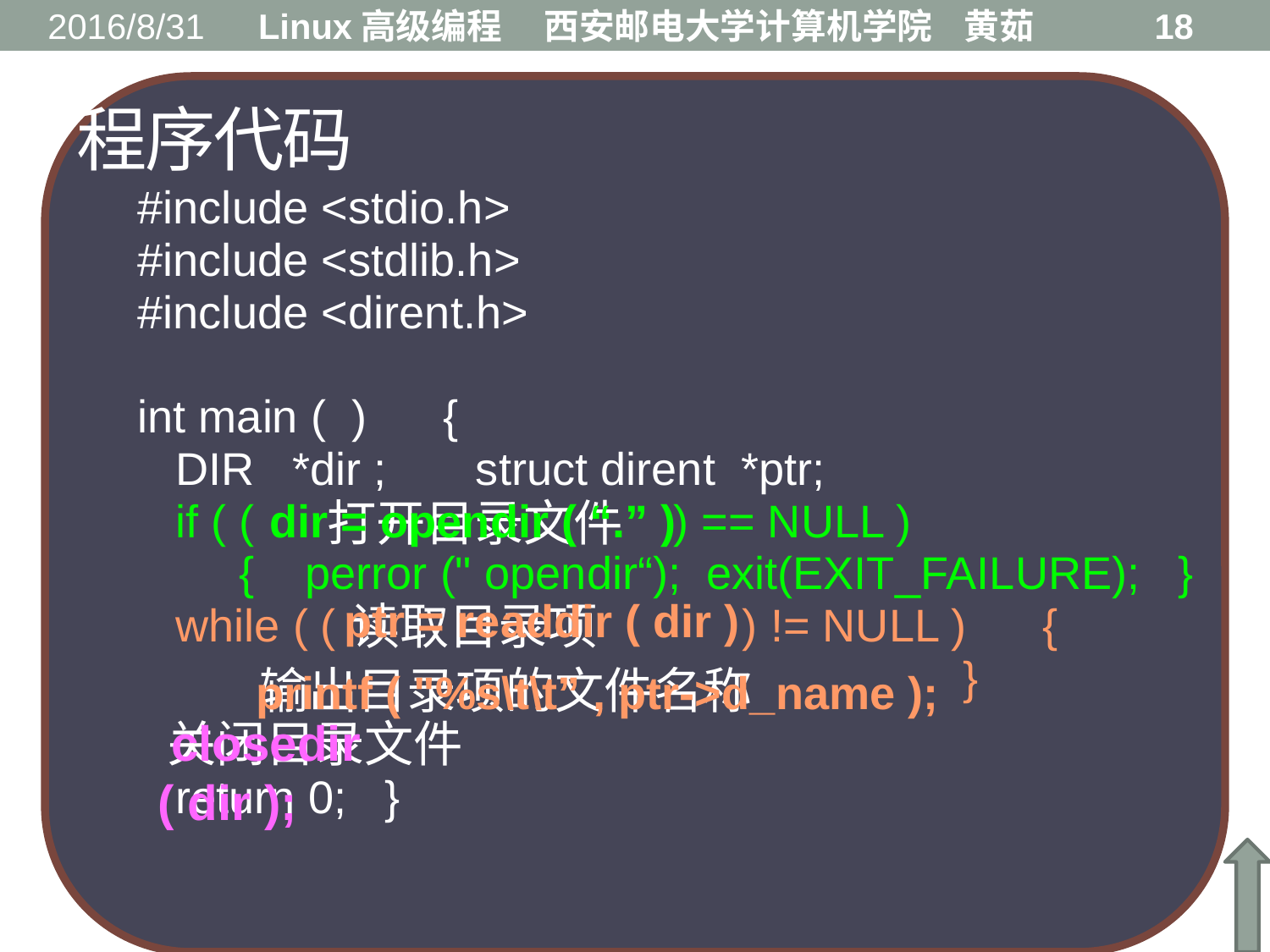

2016/8/31
Linux高级编程    西安邮电大学计算机学院   黄茹
18
# 程序代码

#include <stdio.h>
#include <stdlib.h>
#include <dirent.h>

int main (  )      {
   DIR   *dir ;       struct dirent  *ptr;
   if ( (                                 ) == NULL )
        {    perror (" opendir“);  exit(EXIT_FAILURE);   }
   while ( (                                ) != NULL )      {
                                                                 }

   return 0;   }
dir = opendir ( “.” )
打开目录文件
ptr = readdir ( dir )
读取目录项
输出目录项的文件名称
printf ( "%s\t\t” , ptr->d_name );
 closedir ( dir );
关闭目录文件